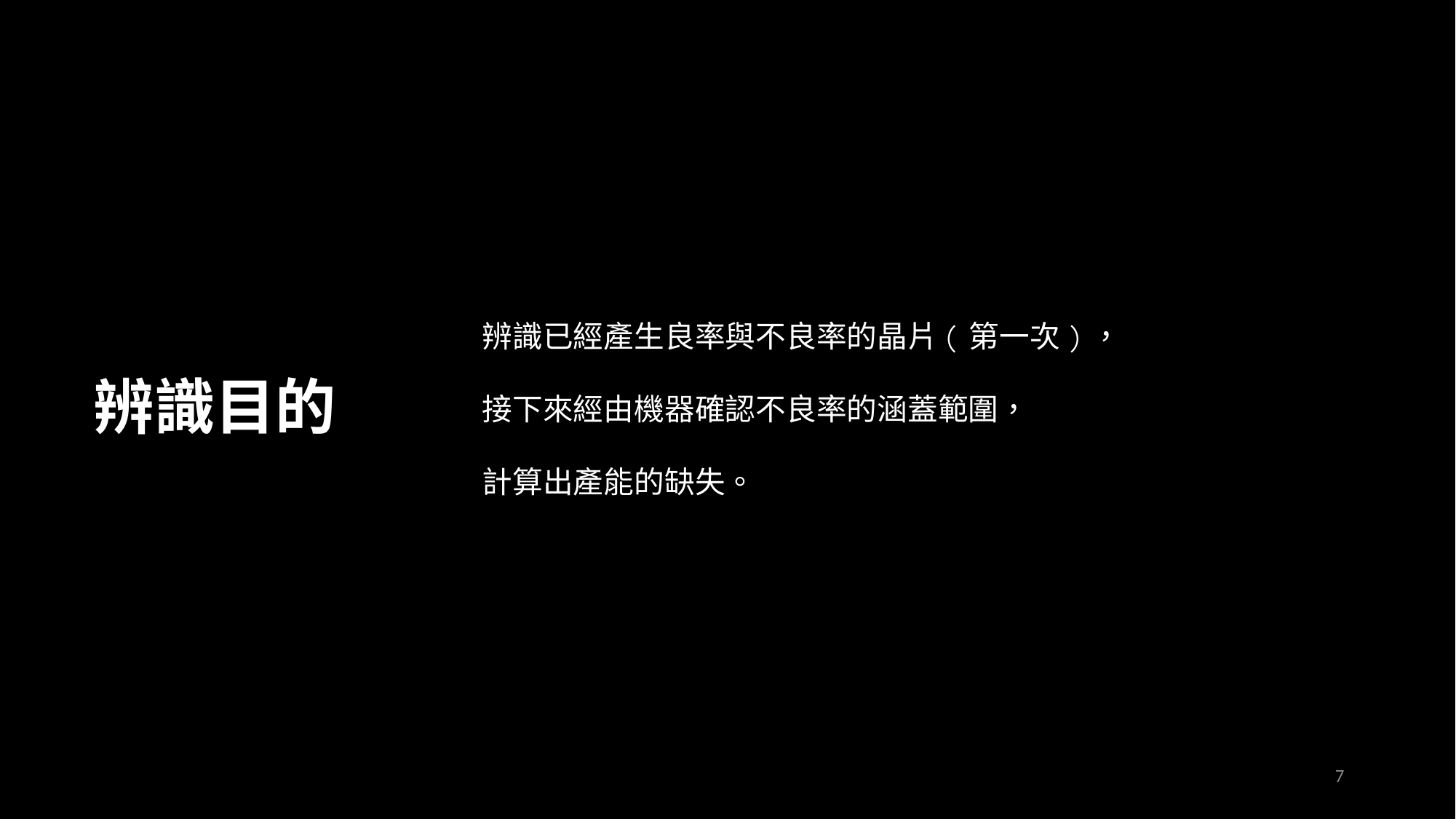

辨識目的
辨識已經產生良率與不良率的晶片(第一次)，

接下來經由機器確認不良率的涵蓋範圍，

計算出產能的缺失。
7